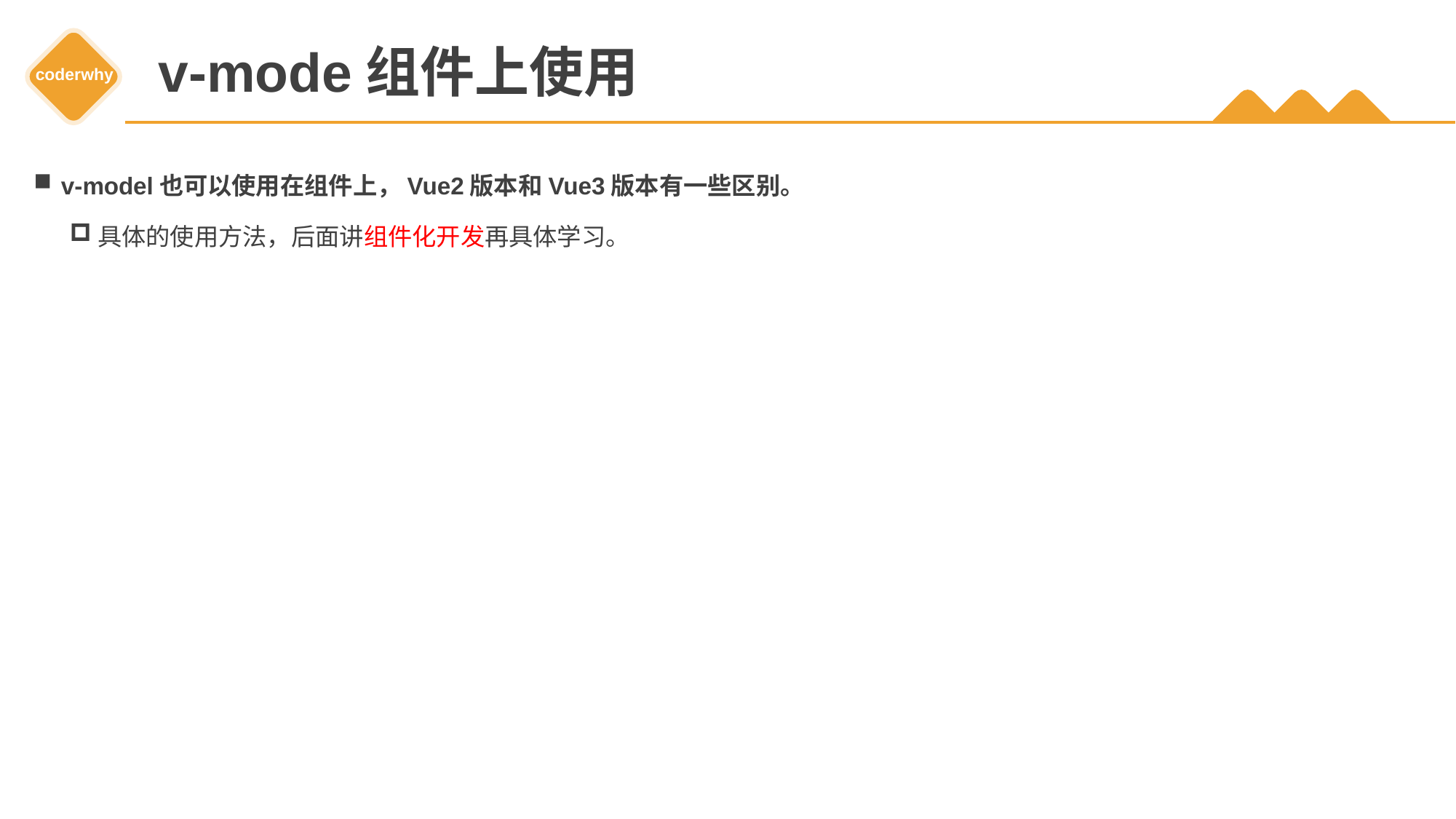

# v-mode组件上使用
v-model也可以使用在组件上，Vue2版本和Vue3版本有一些区别。
具体的使用方法，后面讲组件化开发再具体学习。